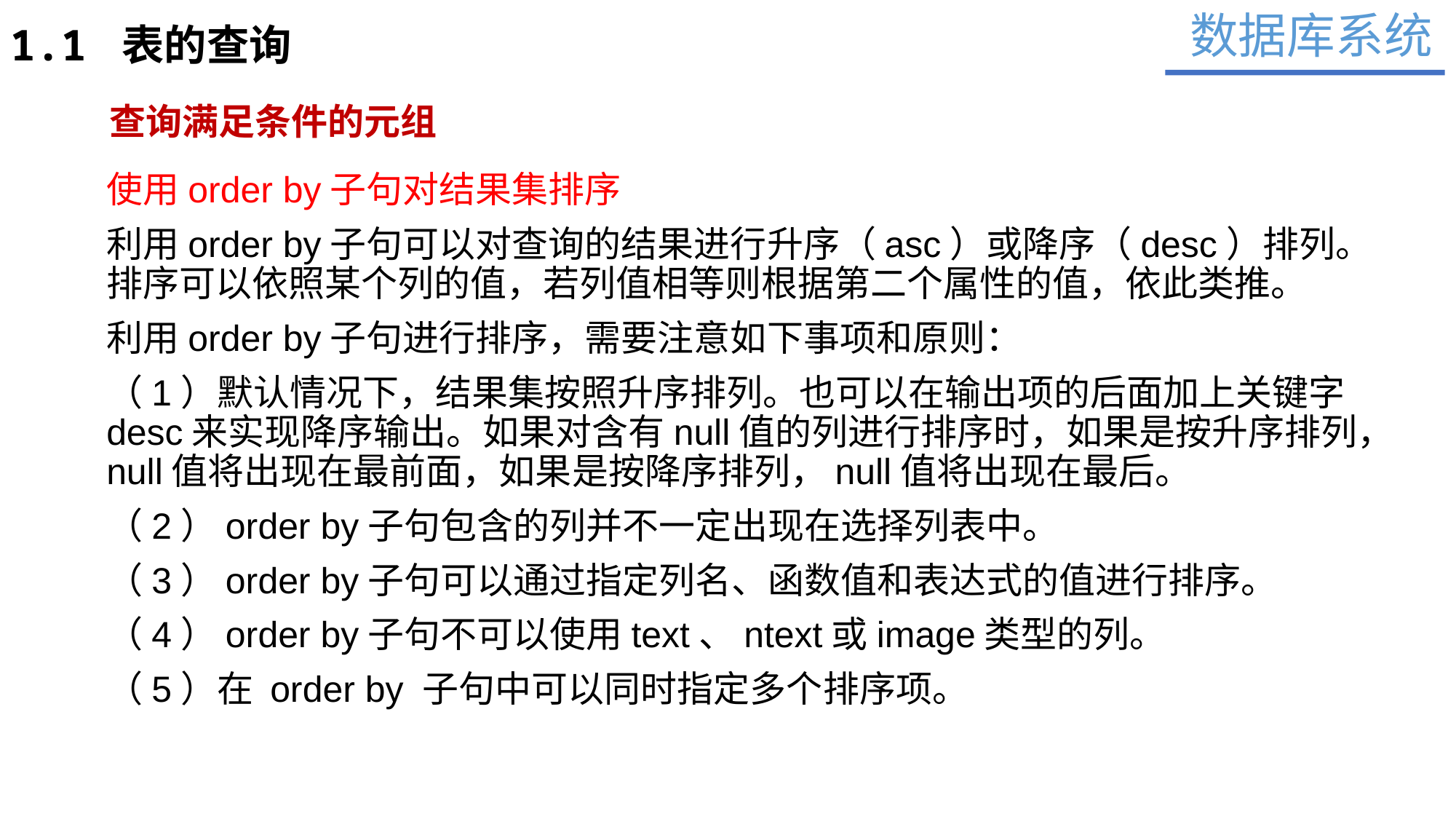

数据库系统
1.1 表的查询

查询满足条件的元组
使用order by子句对结果集排序
利用order by子句可以对查询的结果进行升序（asc）或降序（desc）排列。排序可以依照某个列的值，若列值相等则根据第二个属性的值，依此类推。
利用order by子句进行排序，需要注意如下事项和原则：
（1）默认情况下，结果集按照升序排列。也可以在输出项的后面加上关键字desc来实现降序输出。如果对含有null值的列进行排序时，如果是按升序排列，null值将出现在最前面，如果是按降序排列，null值将出现在最后。
（2）order by子句包含的列并不一定出现在选择列表中。
（3）order by子句可以通过指定列名、函数值和表达式的值进行排序。
（4）order by子句不可以使用text、ntext或image类型的列。
（5）在 order by 子句中可以同时指定多个排序项。